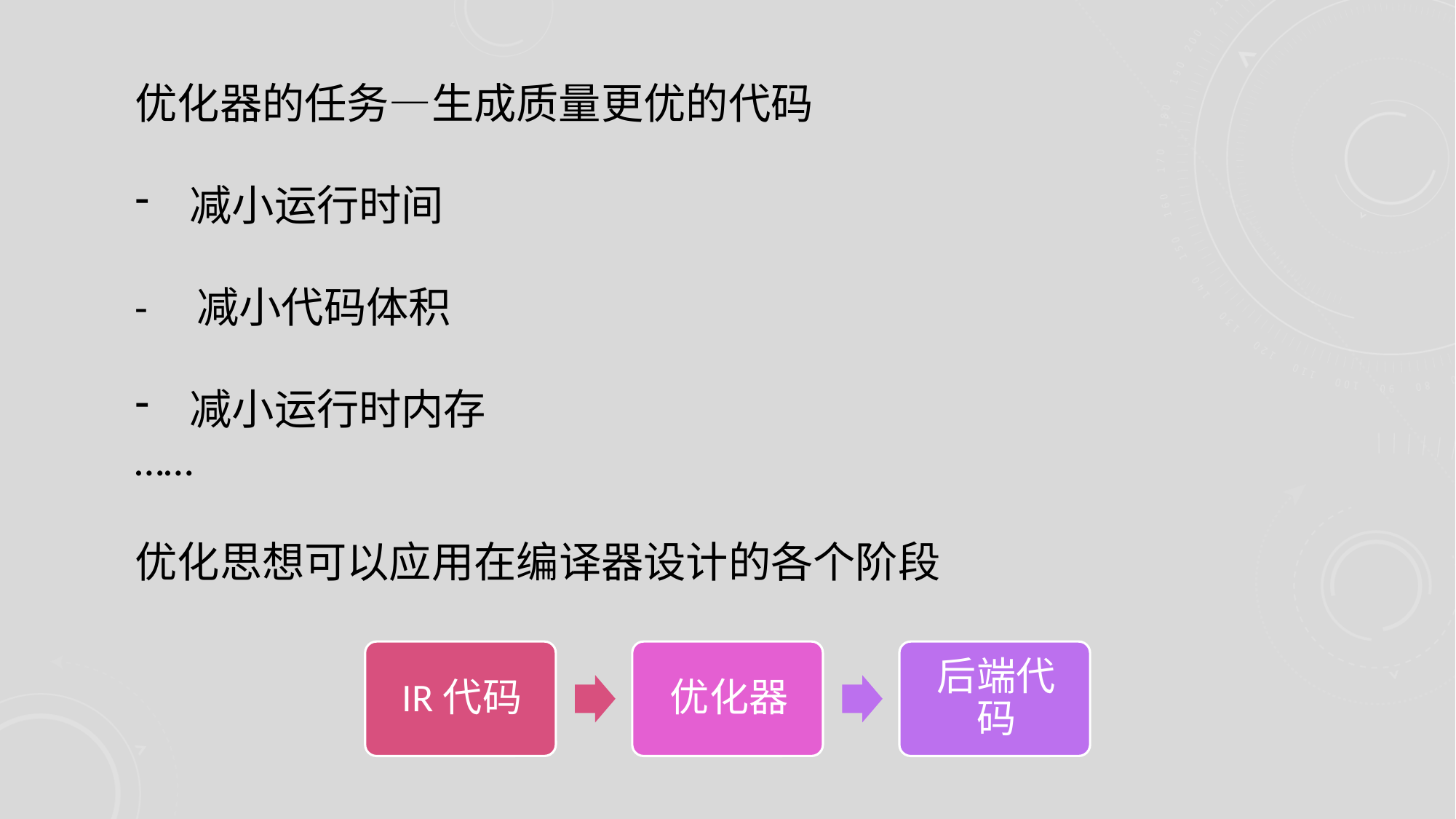

优化器的任务—生成质量更优的代码

减小运行时间

-    减小代码体积

减小运行时内存
……

优化思想可以应用在编译器设计的各个阶段
IR代码

优化器

后端代码